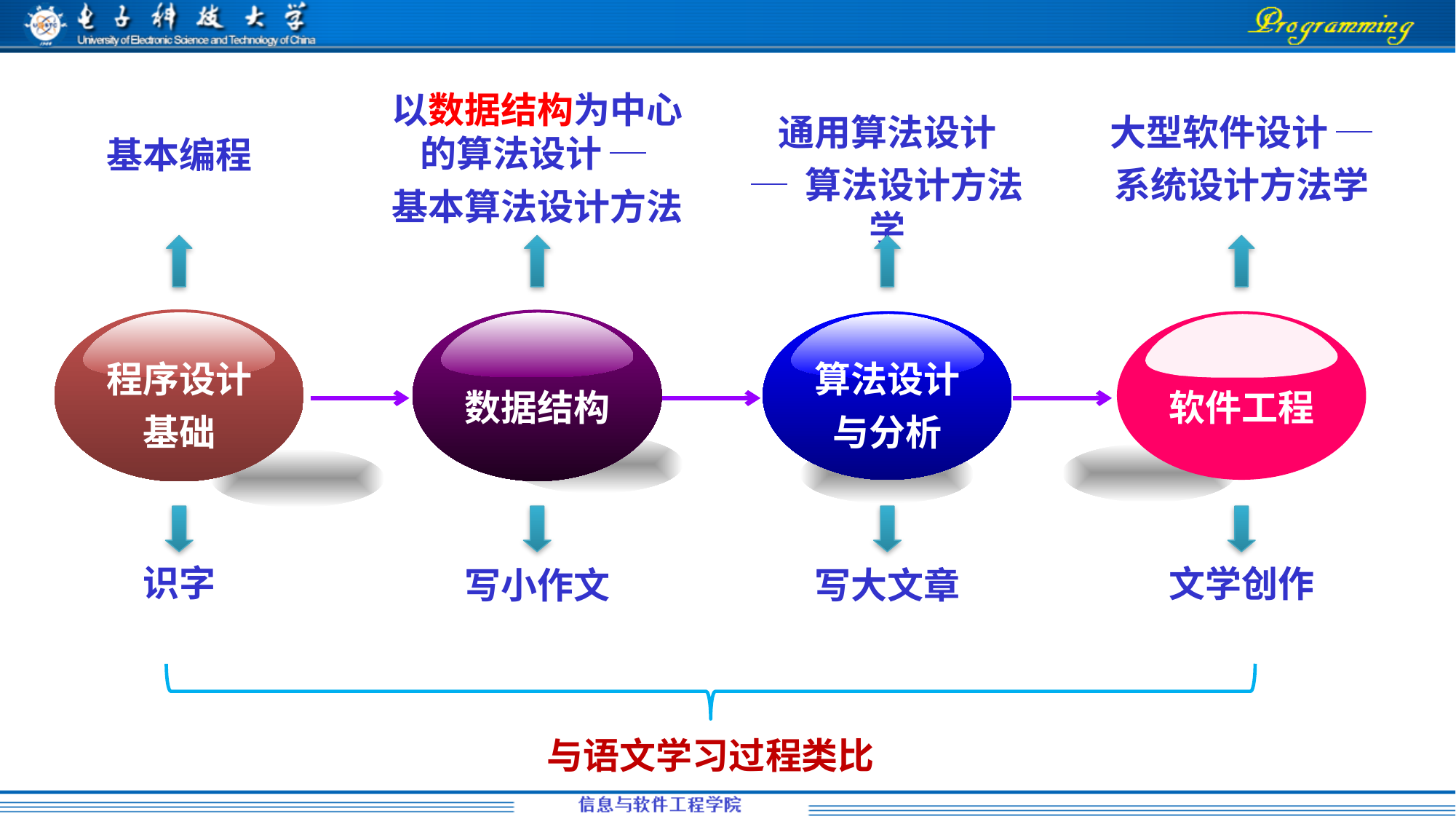

以数据结构为中心的算法设计 ─
基本算法设计方法

数据结构

写小作文
通用算法设计
─ 算法设计方法学

算法设计
与分析

写大文章
大型软件设计 ─
系统设计方法学

软件工程

文学创作
基本编程

程序设计
基础

识字

数据结构

与语文学习过程类比